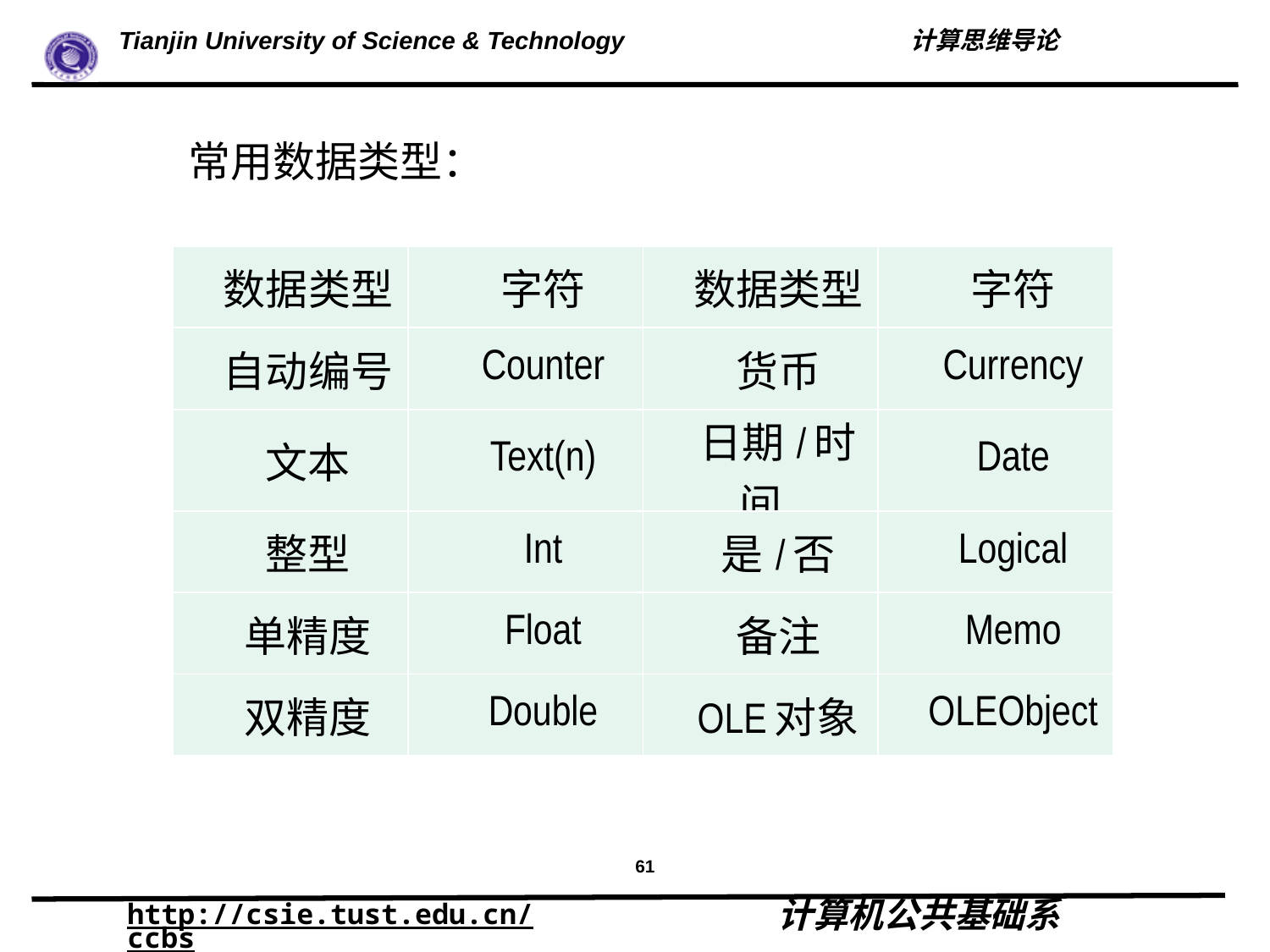

常用数据类型：
| 数据类型 | 字符 | 数据类型 | 字符 |
| --- | --- | --- | --- |
| 自动编号 | Counter | 货币 | Currency |
| 文本 | Text(n) | 日期/时间 | Date |
| 整型 | Int | 是/否 | Logical |
| 单精度 | Float | 备注 | Memo |
| 双精度 | Double | OLE对象 | OLEObject |
61